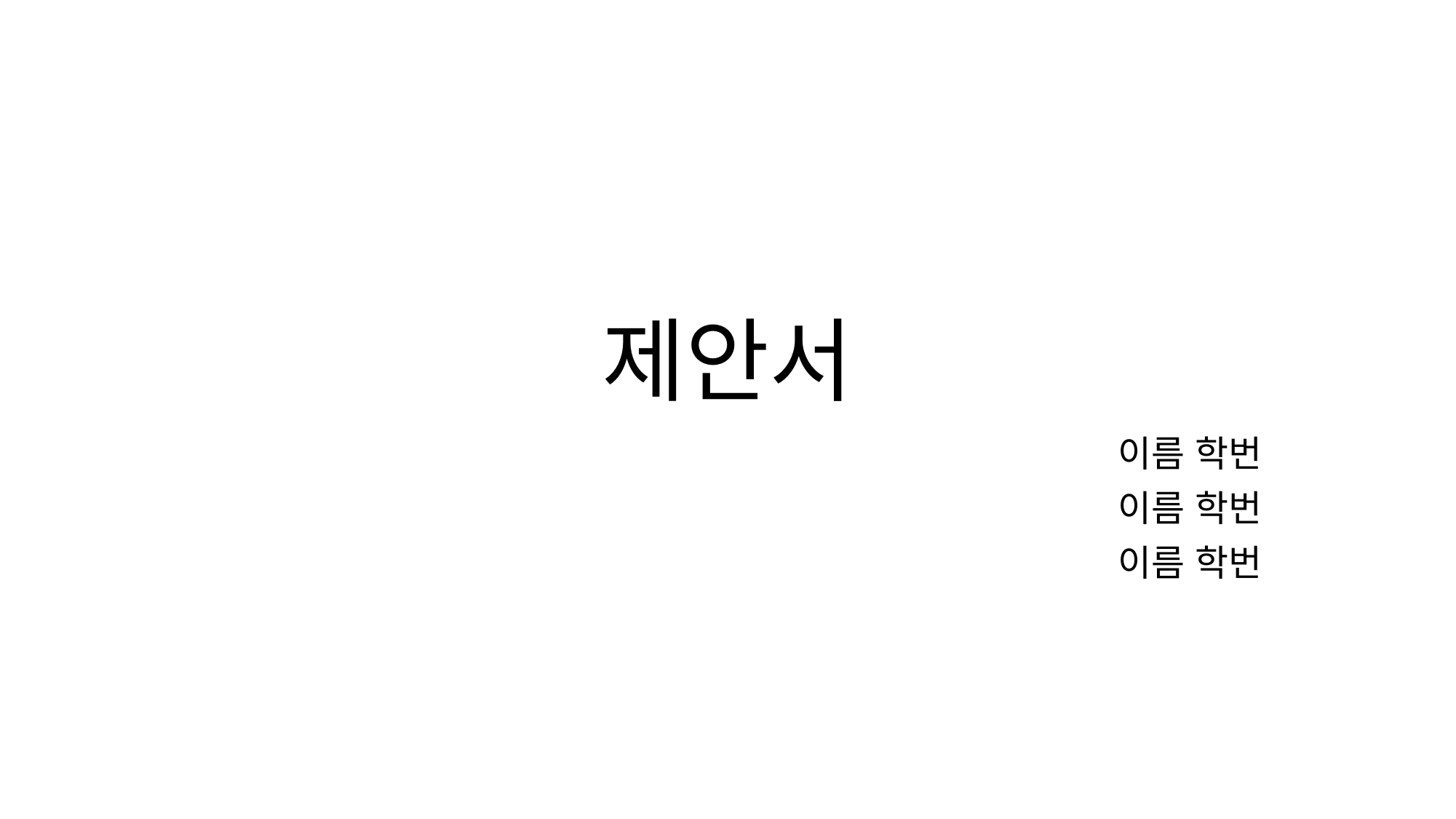

# 제안서
이름 학번
이름 학번
이름 학번